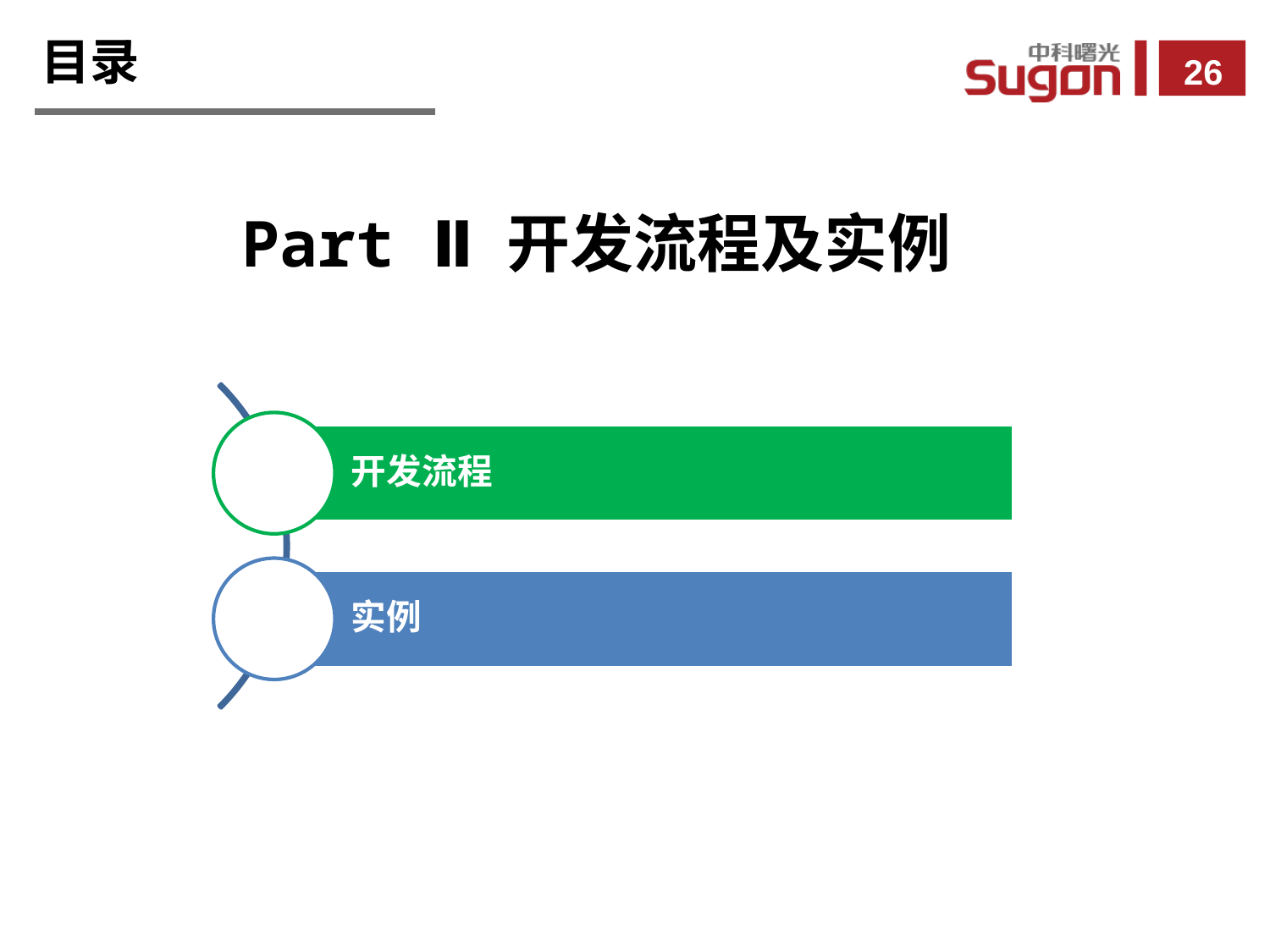

目录
26
Part Ⅱ 开发流程及实例

开发流程

实例